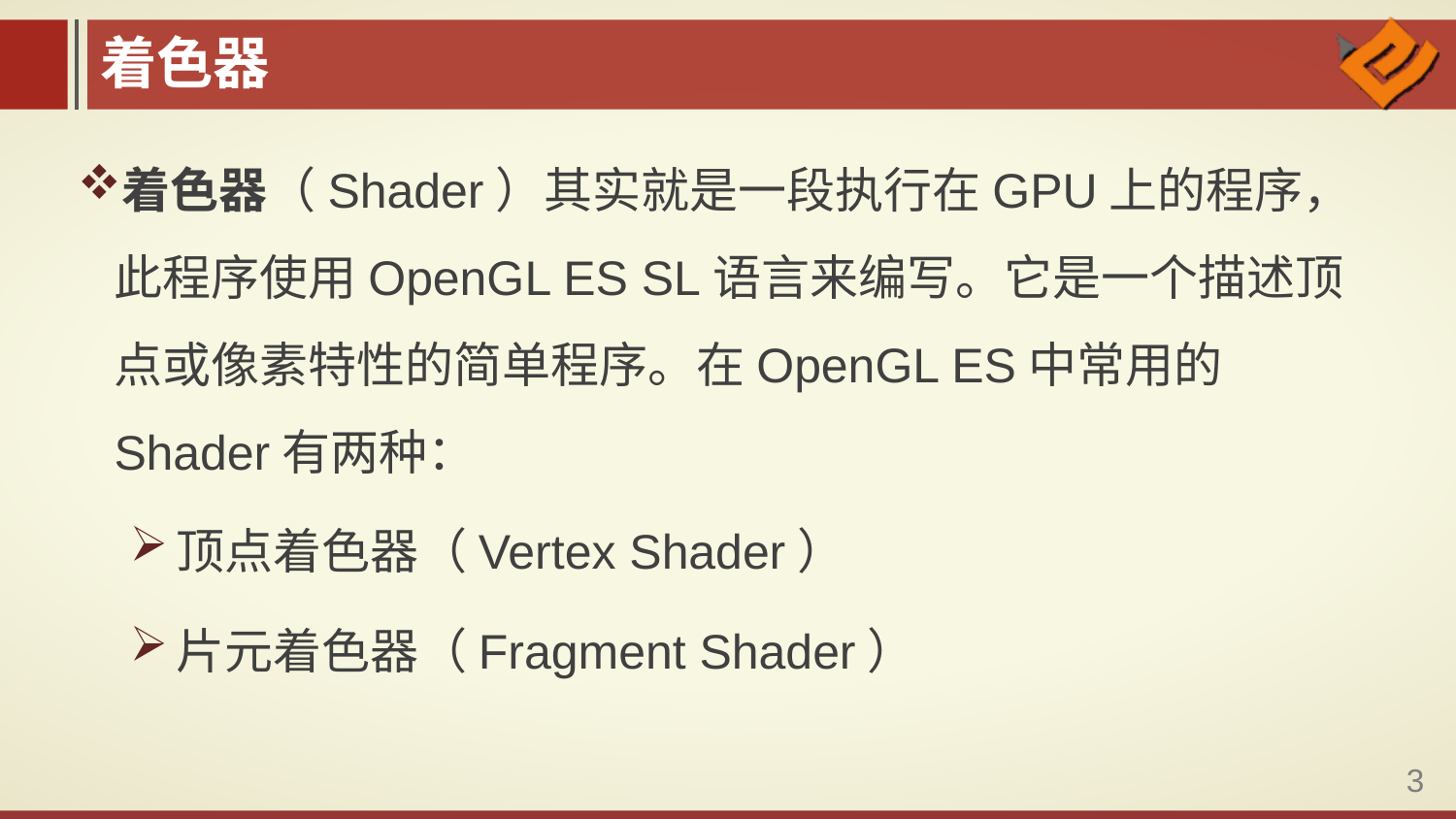

着色器
着色器（Shader）其实就是一段执行在GPU上的程序，此程序使用OpenGL ES SL语言来编写。它是一个描述顶点或像素特性的简单程序。在OpenGL ES中常用的Shader有两种：
顶点着色器（Vertex Shader）
片元着色器（Fragment Shader）